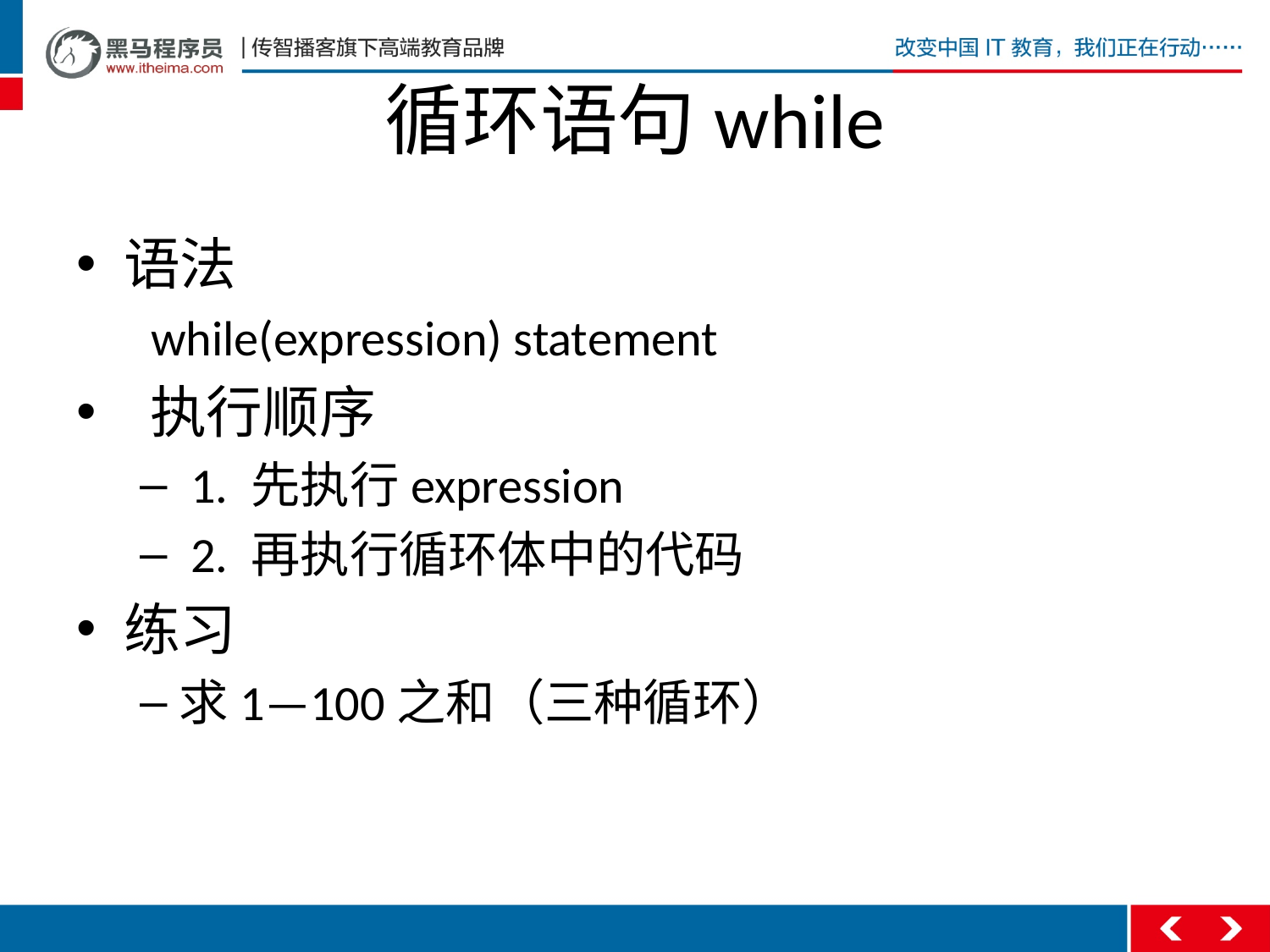

# 循环语句while
语法
 while(expression) statement
 执行顺序
 1. 先执行expression
 2. 再执行循环体中的代码
练习
求1—100之和（三种循环）